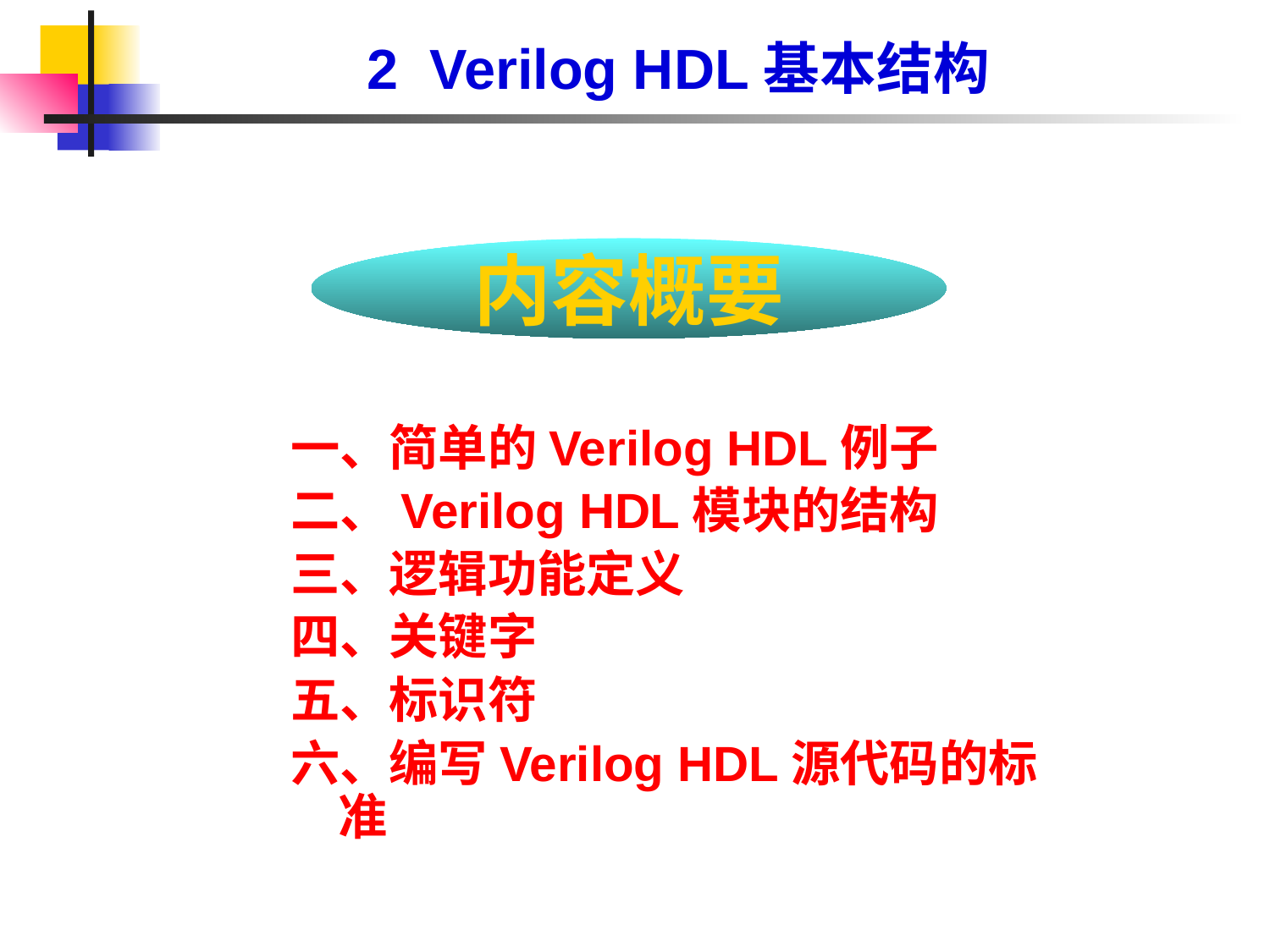

2  Verilog HDL基本结构
内容概要
一、简单的Verilog HDL例子
二、Verilog HDL模块的结构
三、逻辑功能定义
四、关键字
五、标识符
六、编写Verilog HDL源代码的标准

# 9